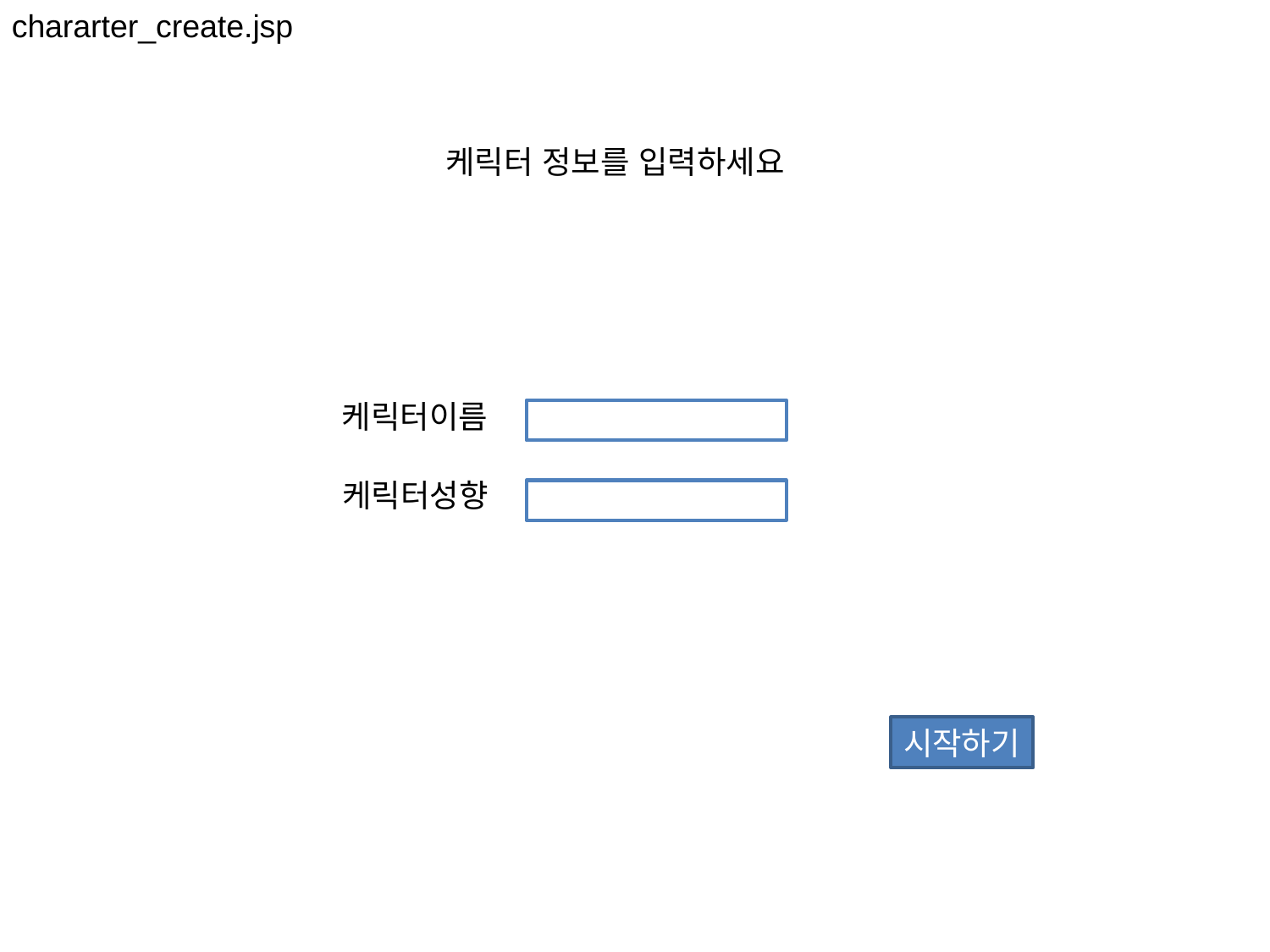

chararter_create.jsp
케릭터 정보를 입력하세요
케릭터이름

케릭터성향

시작하기